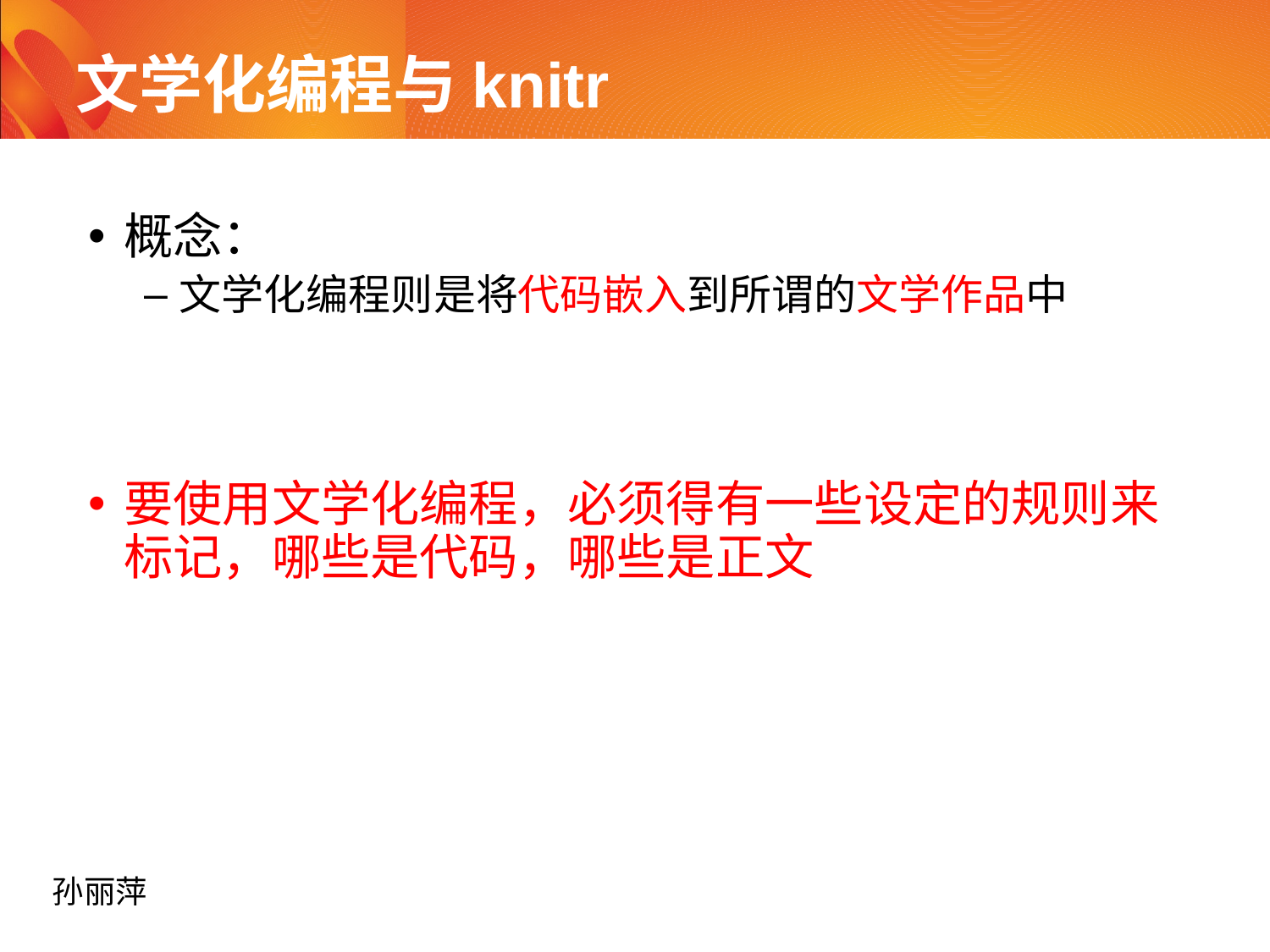

# 文学化编程与knitr
概念：
文学化编程则是将代码嵌入到所谓的文学作品中

要使用文学化编程，必须得有一些设定的规则来标记，哪些是代码，哪些是正文
4